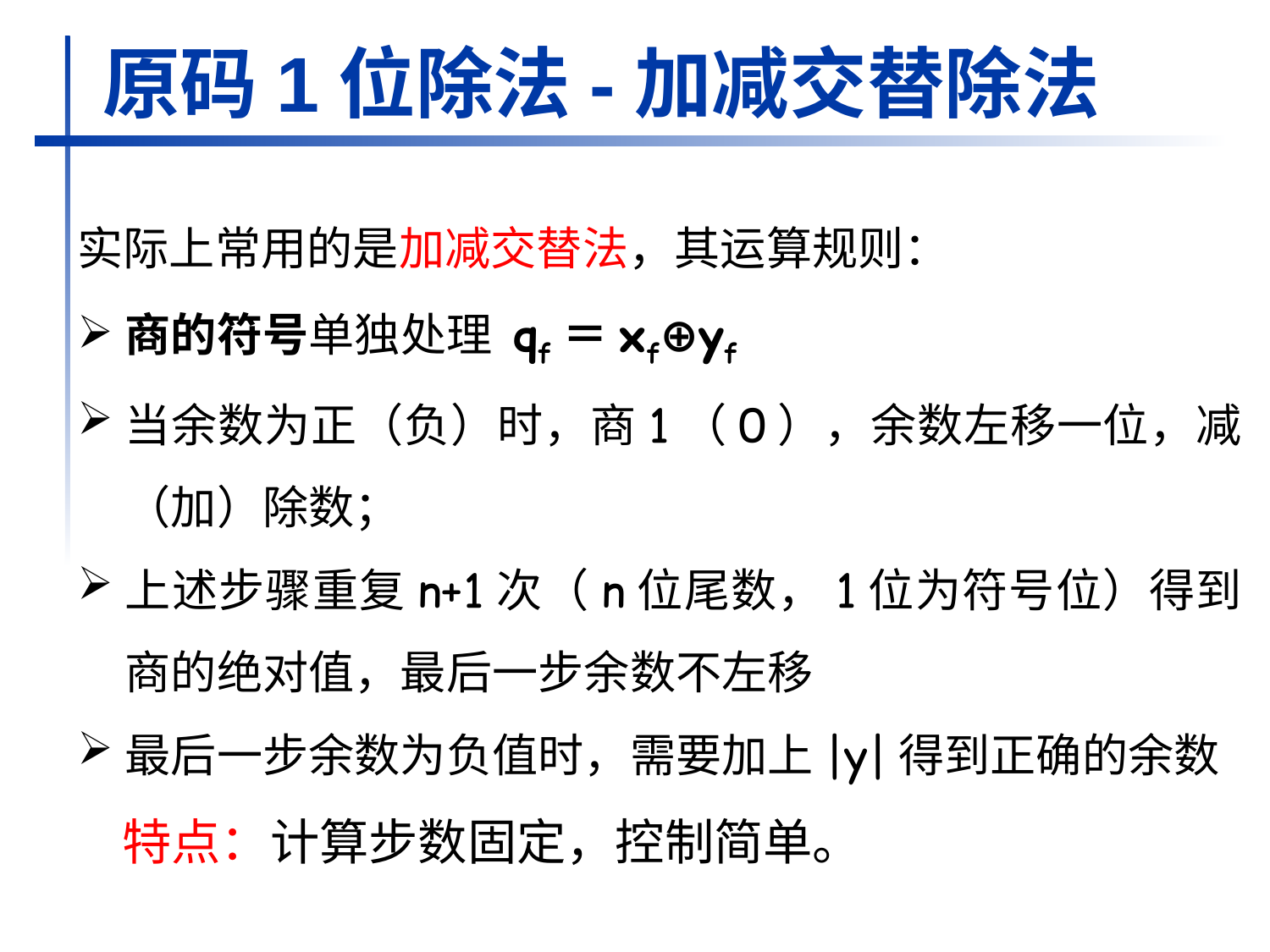

原码1位除法-加减交替除法
实际上常用的是加减交替法，其运算规则：
商的符号单独处理 qf＝xf⊕yf
当余数为正（负）时，商1（0），余数左移一位，减（加）除数；
上述步骤重复n+1次（n位尾数，1位为符号位）得到商的绝对值，最后一步余数不左移
最后一步余数为负值时，需要加上|y|得到正确的余数
   特点：计算步数固定，控制简单。